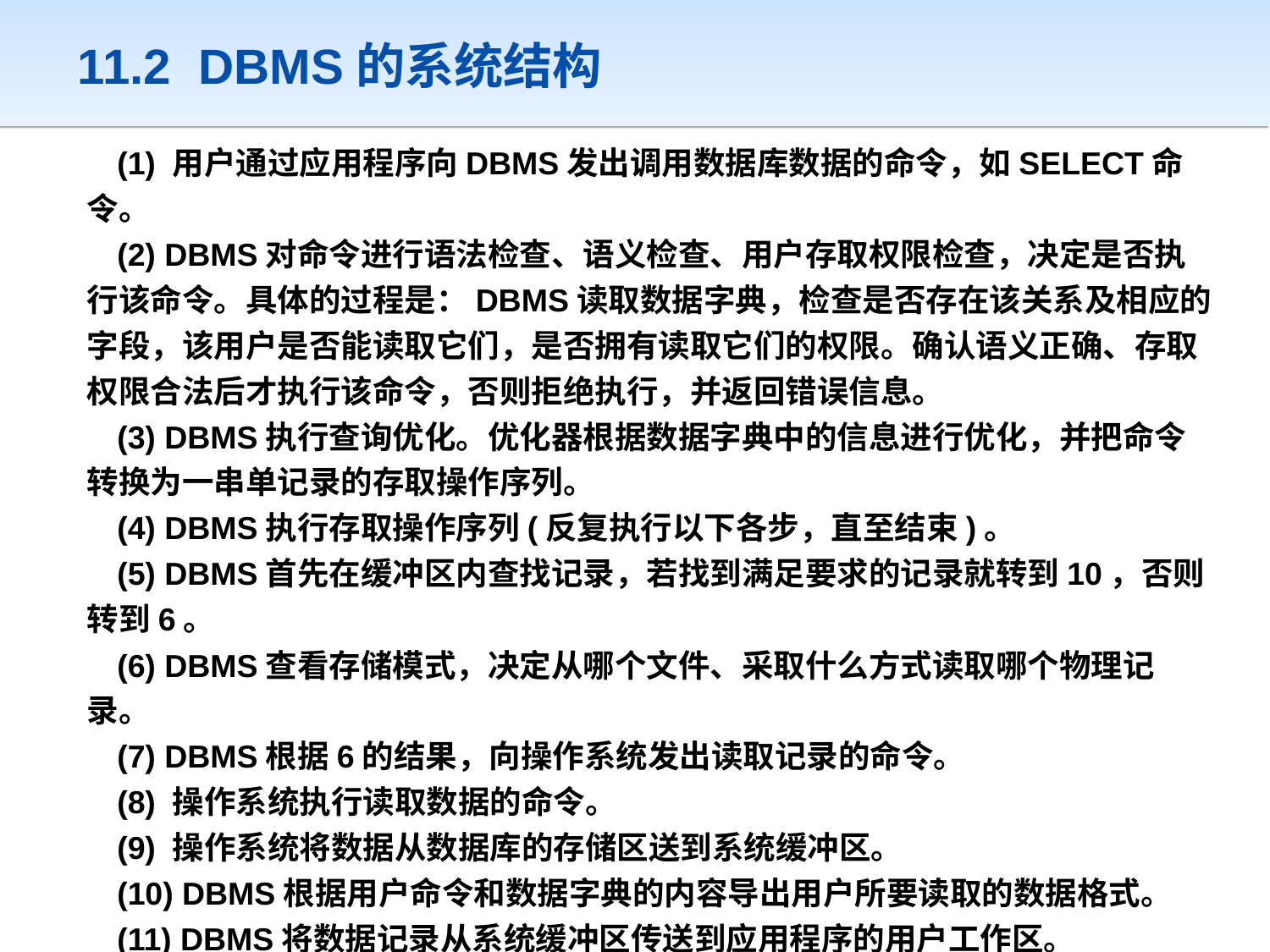

11.2  DBMS的系统结构
(1) 用户通过应用程序向DBMS发出调用数据库数据的命令，如SELECT命令。
(2) DBMS对命令进行语法检查、语义检查、用户存取权限检查，决定是否执行该命令。具体的过程是：DBMS读取数据字典，检查是否存在该关系及相应的字段，该用户是否能读取它们，是否拥有读取它们的权限。确认语义正确、存取权限合法后才执行该命令，否则拒绝执行，并返回错误信息。
(3) DBMS执行查询优化。优化器根据数据字典中的信息进行优化，并把命令转换为一串单记录的存取操作序列。
(4) DBMS执行存取操作序列(反复执行以下各步，直至结束)。
(5) DBMS首先在缓冲区内查找记录，若找到满足要求的记录就转到10，否则转到6。
(6) DBMS查看存储模式，决定从哪个文件、采取什么方式读取哪个物理记录。
(7) DBMS根据6的结果，向操作系统发出读取记录的命令。
(8) 操作系统执行读取数据的命令。
(9) 操作系统将数据从数据库的存储区送到系统缓冲区。
(10) DBMS根据用户命令和数据字典的内容导出用户所要读取的数据格式。
(11) DBMS将数据记录从系统缓冲区传送到应用程序的用户工作区。
(12) DBMS将执行状态信息，如成功读取或失败的错误提示、例外状态信息等返回给应用程序。